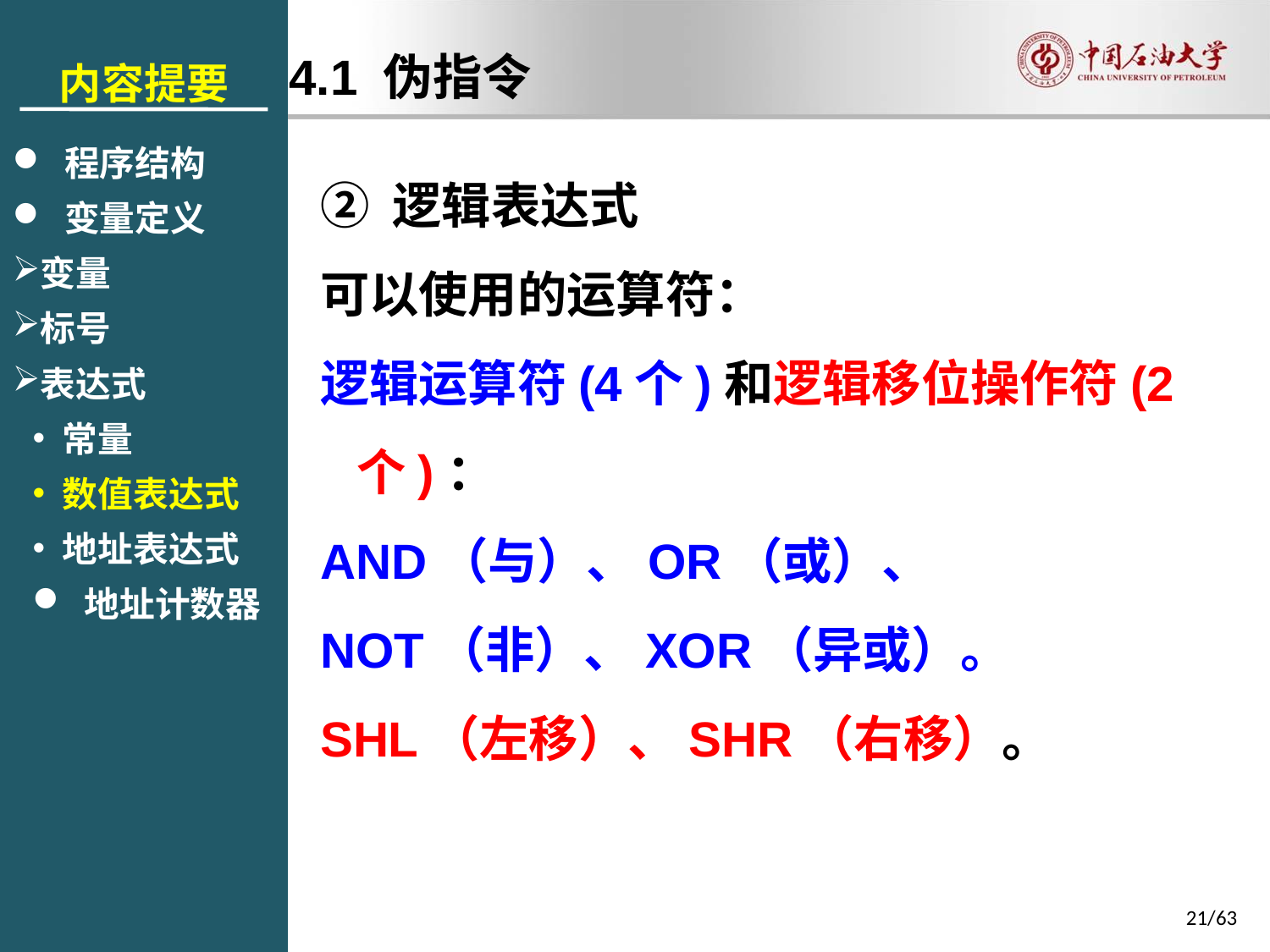

内容提要
 程序结构
 变量定义
变量
标号
表达式
常量
数值表达式
地址表达式
 地址计数器
4.1 伪指令
② 逻辑表达式
可以使用的运算符：
逻辑运算符(4个)和逻辑移位操作符(2个)：
AND（与）、OR（或）、
NOT（非）、XOR（异或）。
SHL（左移）、SHR（右移）。
21/63